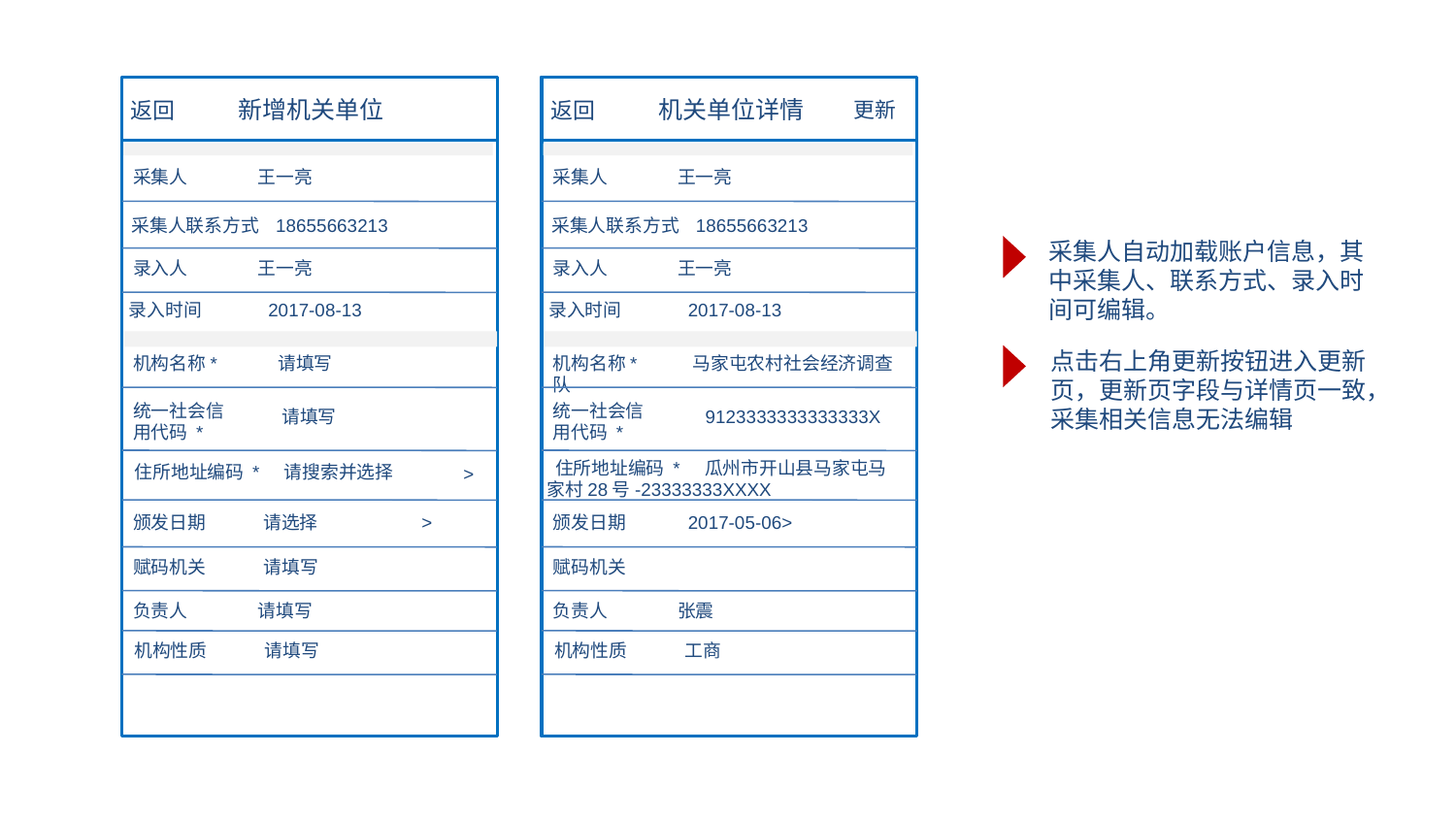

机关单位详情

新增机关单位
返回
更新
返回

采集人                 王一亮
采集人联系方式   18655663213
录入人                 王一亮
录入时间               2017-08-13
采集人                 王一亮
采集人联系方式   18655663213
录入人                 王一亮
录入时间               2017-08-13
采集人自动加载账户信息，其中采集人、联系方式、录入时间可编辑。

点击右上角更新按钮进入更新页，更新页字段与详情页一致，采集相关信息无法编辑
机构名称*          马家屯农村社会经济调查队
机构名称*           请填写

9123333333333333X
请填写
统一社会信
用代码 *
统一社会信
用代码 *
 住所地址编码 *    瓜州市开山县马家屯马家村28号-23333333XXXX
 住所地址编码 *    请搜索并选择
    >
颁发日期              2017-05-06>
颁发日期              请选择                        >
赋码机关
赋码机关              请填写

负责人                 张震
负责人                 请填写
机构性质              工商
机构性质              请填写